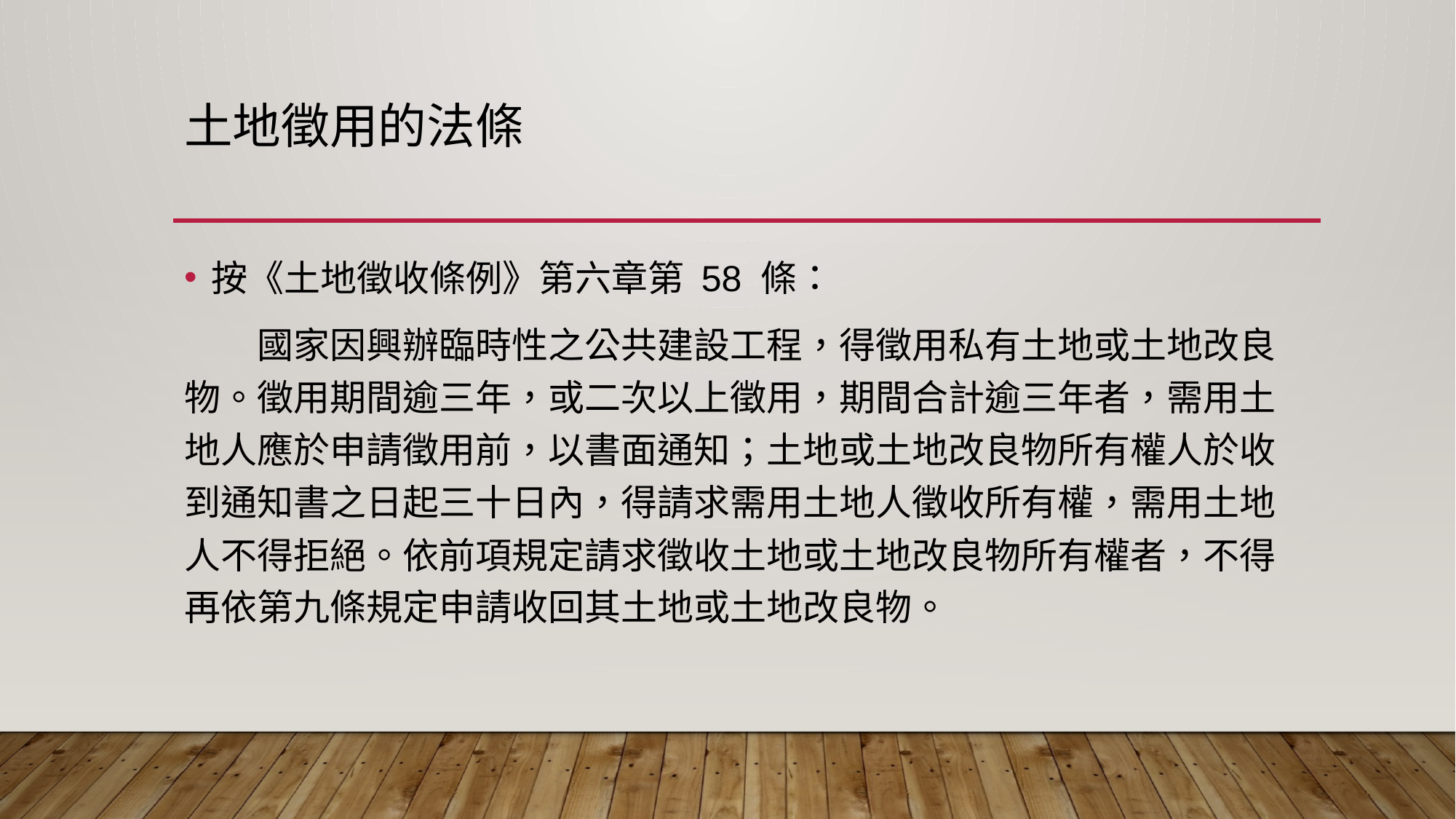

# 土地徵用的法條
按《土地徵收條例》第六章第 58 條：
　　國家因興辦臨時性之公共建設工程，得徵用私有土地或土地改良物。徵用期間逾三年，或二次以上徵用，期間合計逾三年者，需用土地人應於申請徵用前，以書面通知；土地或土地改良物所有權人於收到通知書之日起三十日內，得請求需用土地人徵收所有權，需用土地人不得拒絕。依前項規定請求徵收土地或土地改良物所有權者，不得再依第九條規定申請收回其土地或土地改良物。